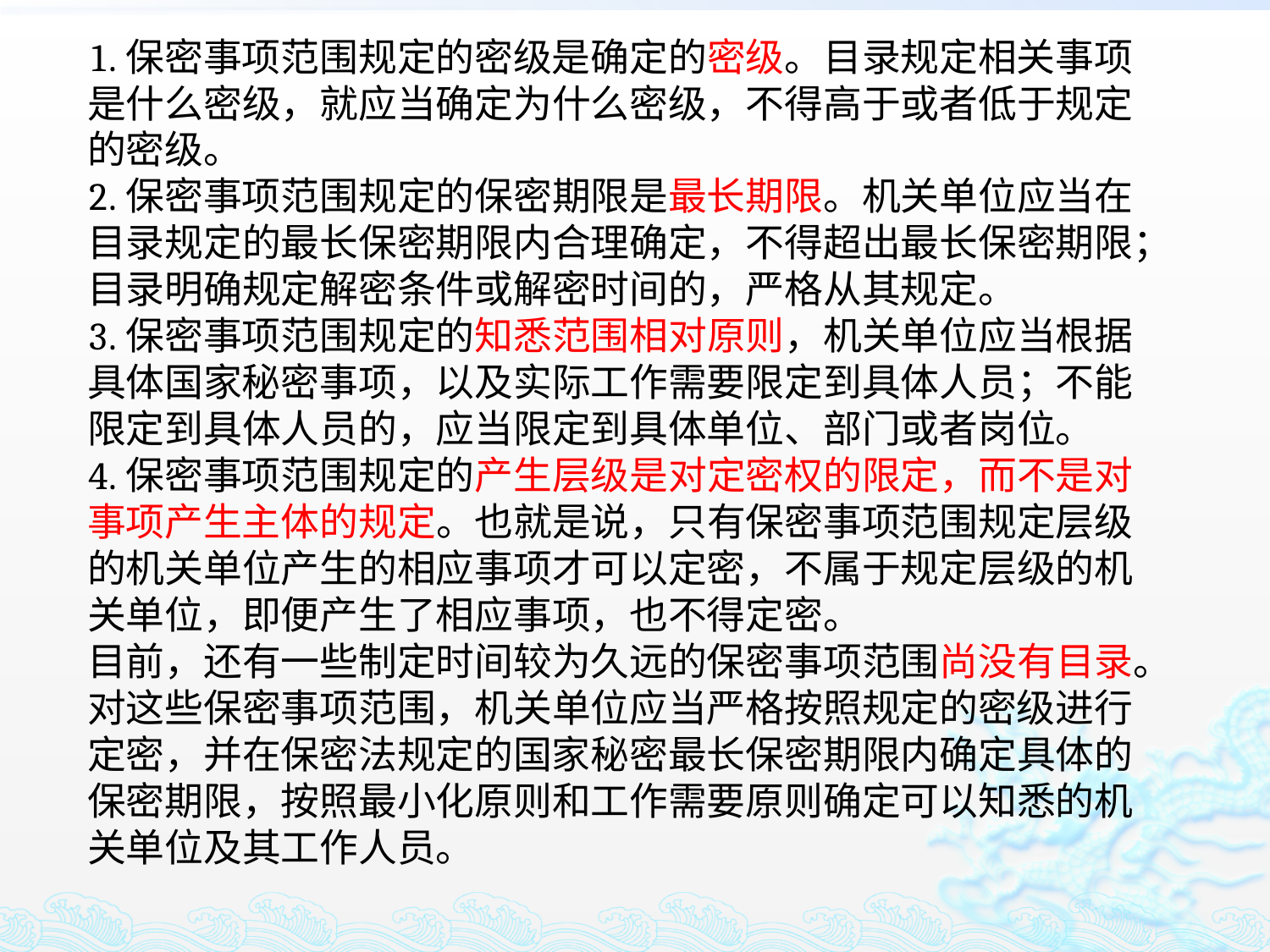

1.保密事项范围规定的密级是确定的密级。目录规定相关事项是什么密级，就应当确定为什么密级，不得高于或者低于规定的密级。
2.保密事项范围规定的保密期限是最长期限。机关单位应当在目录规定的最长保密期限内合理确定，不得超出最长保密期限；目录明确规定解密条件或解密时间的，严格从其规定。
3.保密事项范围规定的知悉范围相对原则，机关单位应当根据具体国家秘密事项，以及实际工作需要限定到具体人员；不能限定到具体人员的，应当限定到具体单位、部门或者岗位。
4.保密事项范围规定的产生层级是对定密权的限定，而不是对事项产生主体的规定。也就是说，只有保密事项范围规定层级的机关单位产生的相应事项才可以定密，不属于规定层级的机关单位，即便产生了相应事项，也不得定密。
目前，还有一些制定时间较为久远的保密事项范围尚没有目录。对这些保密事项范围，机关单位应当严格按照规定的密级进行定密，并在保密法规定的国家秘密最长保密期限内确定具体的保密期限，按照最小化原则和工作需要原则确定可以知悉的机关单位及其工作人员。